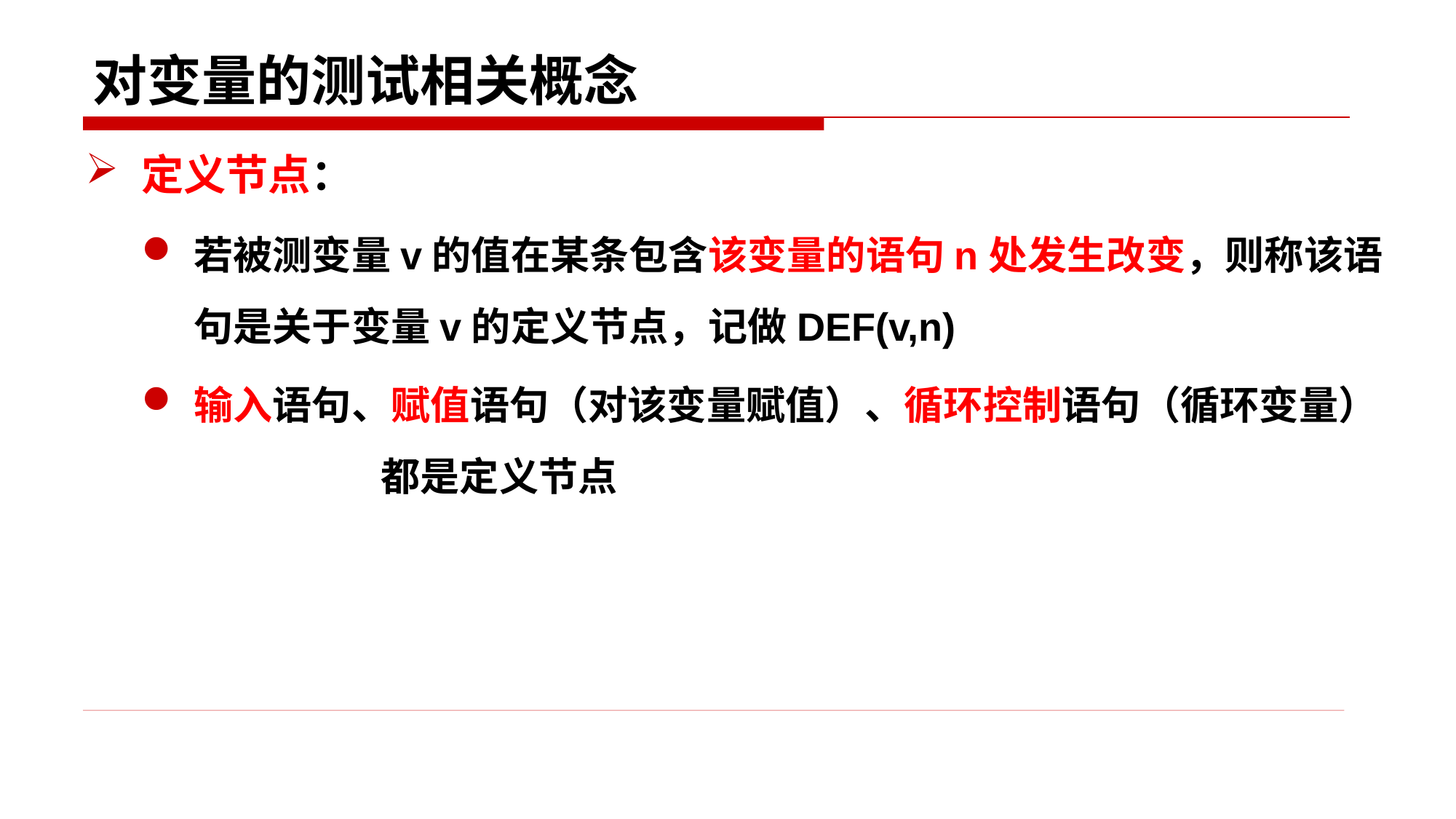

# 对变量的测试相关概念
定义节点：
若被测变量v的值在某条包含该变量的语句n处发生改变，则称该语句是关于变量v的定义节点，记做DEF(v,n)
输入语句、赋值语句（对该变量赋值）、循环控制语句（循环变量）                       都是定义节点